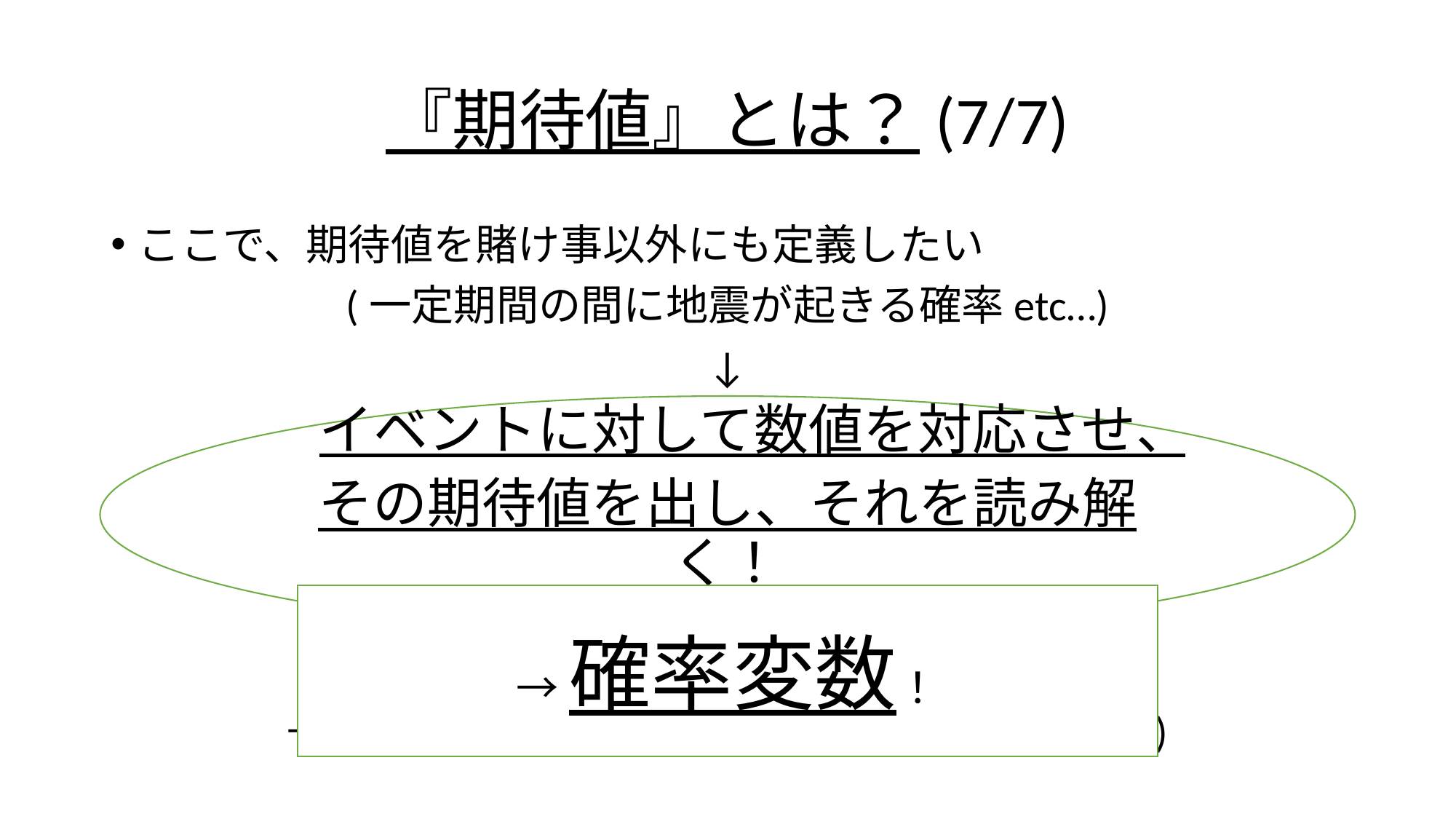

# 『期待値』とは？(7/7)
ここで、期待値を賭け事以外にも定義したい
(一定期間の間に地震が起きる確率etc…)
↓

(例：地震の起きる回数を対応させる
→期待値は期間中に地震が平均何回起こるか)

イベントに対して数値を対応させ、
その期待値を出し、それを読み解く！

→確率変数！